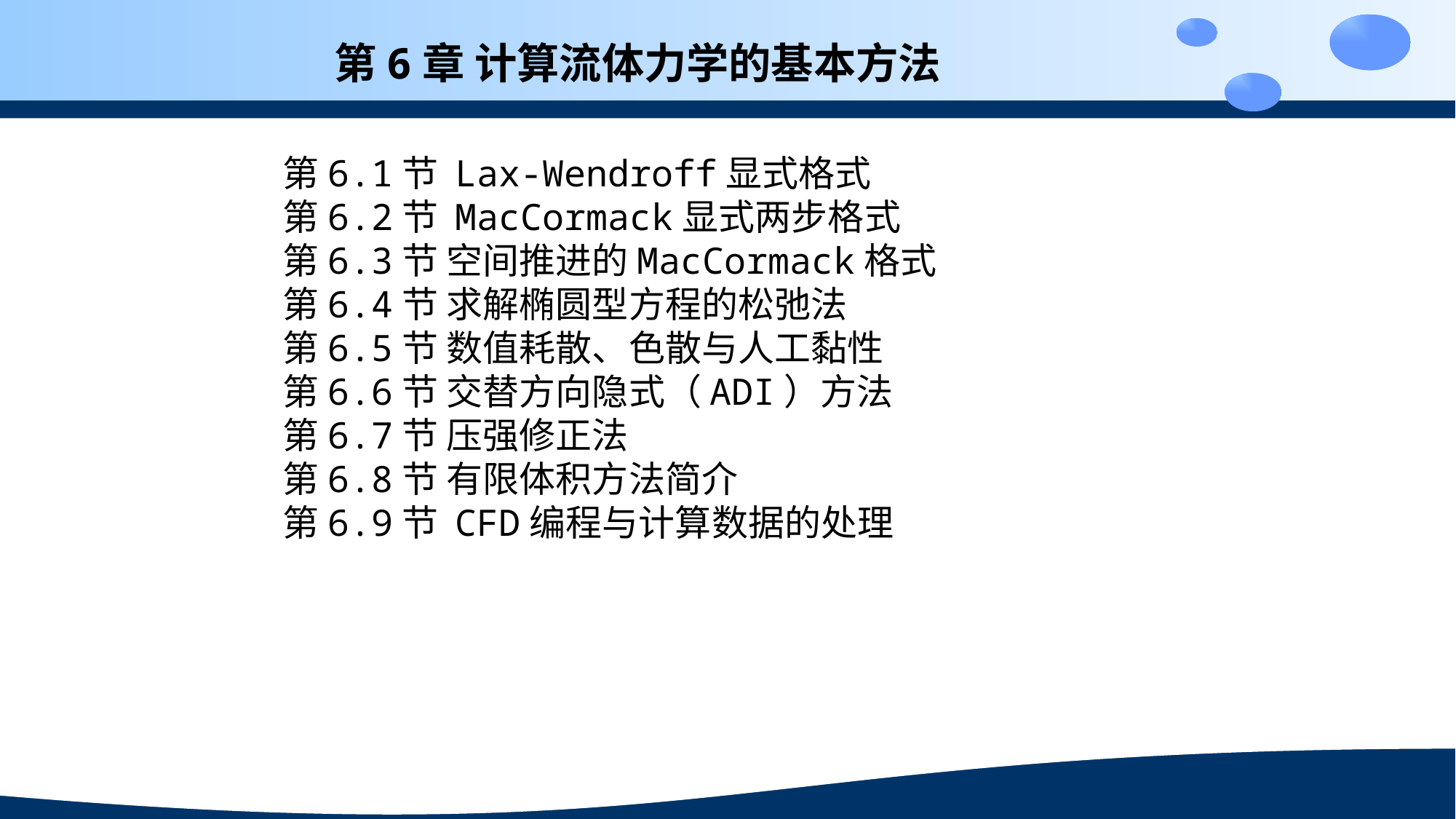

第6章 计算流体力学的基本方法
第6.1节 Lax-Wendroff显式格式
第6.2节 MacCormack显式两步格式
第6.3节 空间推进的MacCormack格式
第6.4节 求解椭圆型方程的松弛法
第6.5节 数值耗散、色散与人工黏性
第6.6节 交替方向隐式（ADI）方法
第6.7节 压强修正法
第6.8节 有限体积方法简介
第6.9节 CFD编程与计算数据的处理